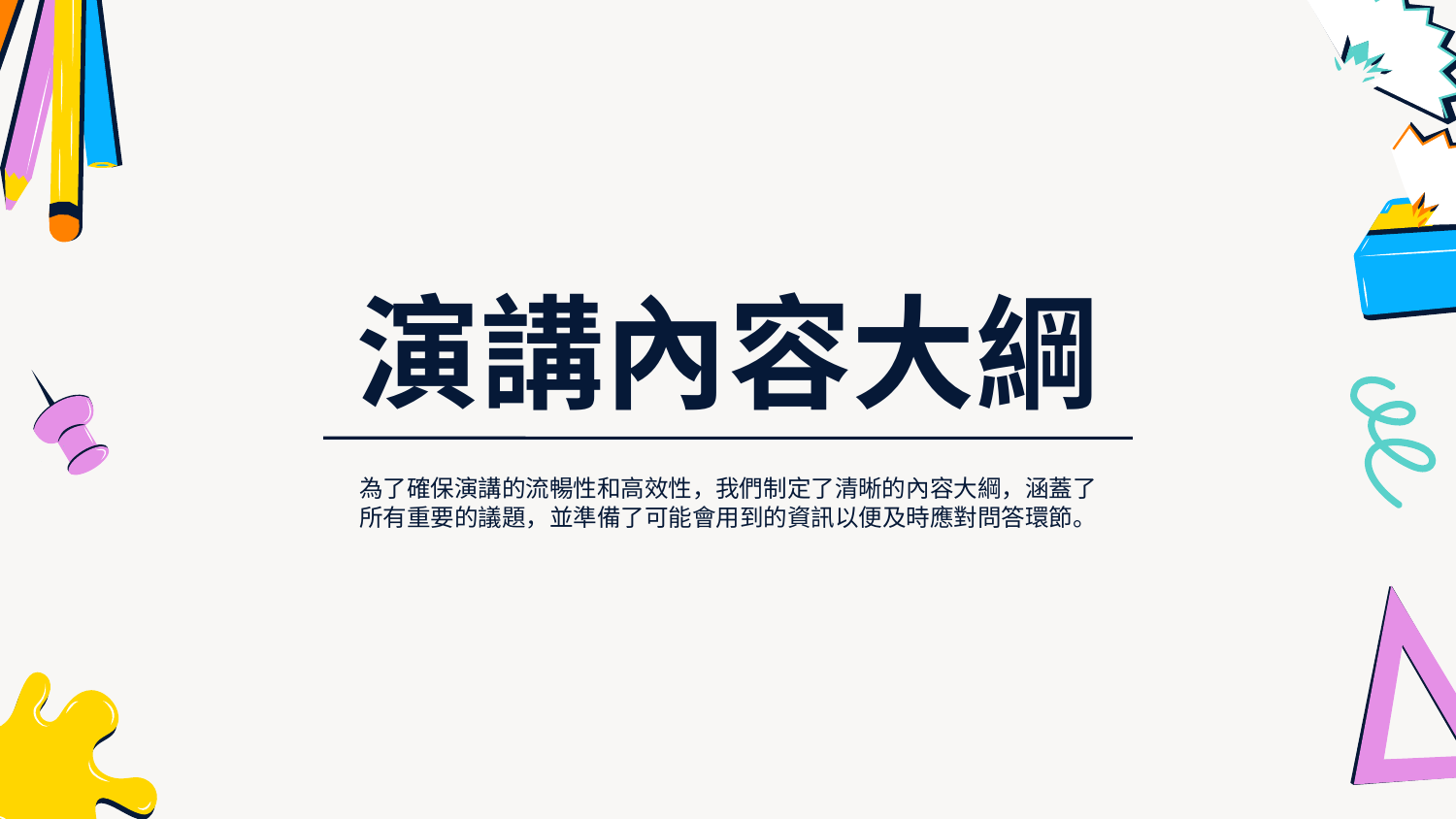

演講內容大綱
為了確保演講的流暢性和高效性，我們制定了清晰的內容大綱，涵蓋了所有重要的議題，並準備了可能會用到的資訊以便及時應對問答環節。